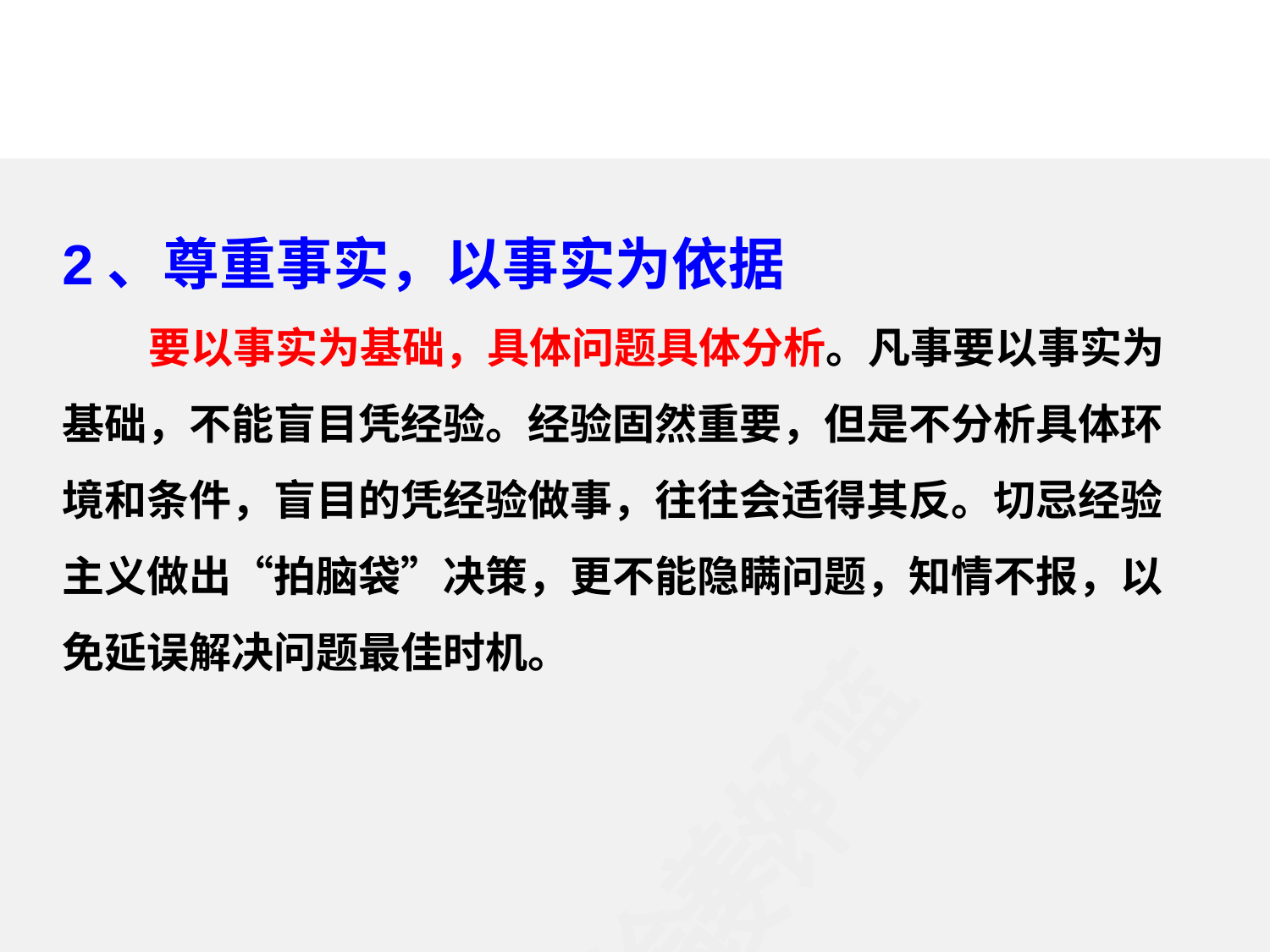

2、尊重事实，以事实为依据
        要以事实为基础，具体问题具体分析。凡事要以事实为基础，不能盲目凭经验。经验固然重要，但是不分析具体环境和条件，盲目的凭经验做事，往往会适得其反。切忌经验主义做出“拍脑袋”决策，更不能隐瞒问题，知情不报，以免延误解决问题最佳时机。